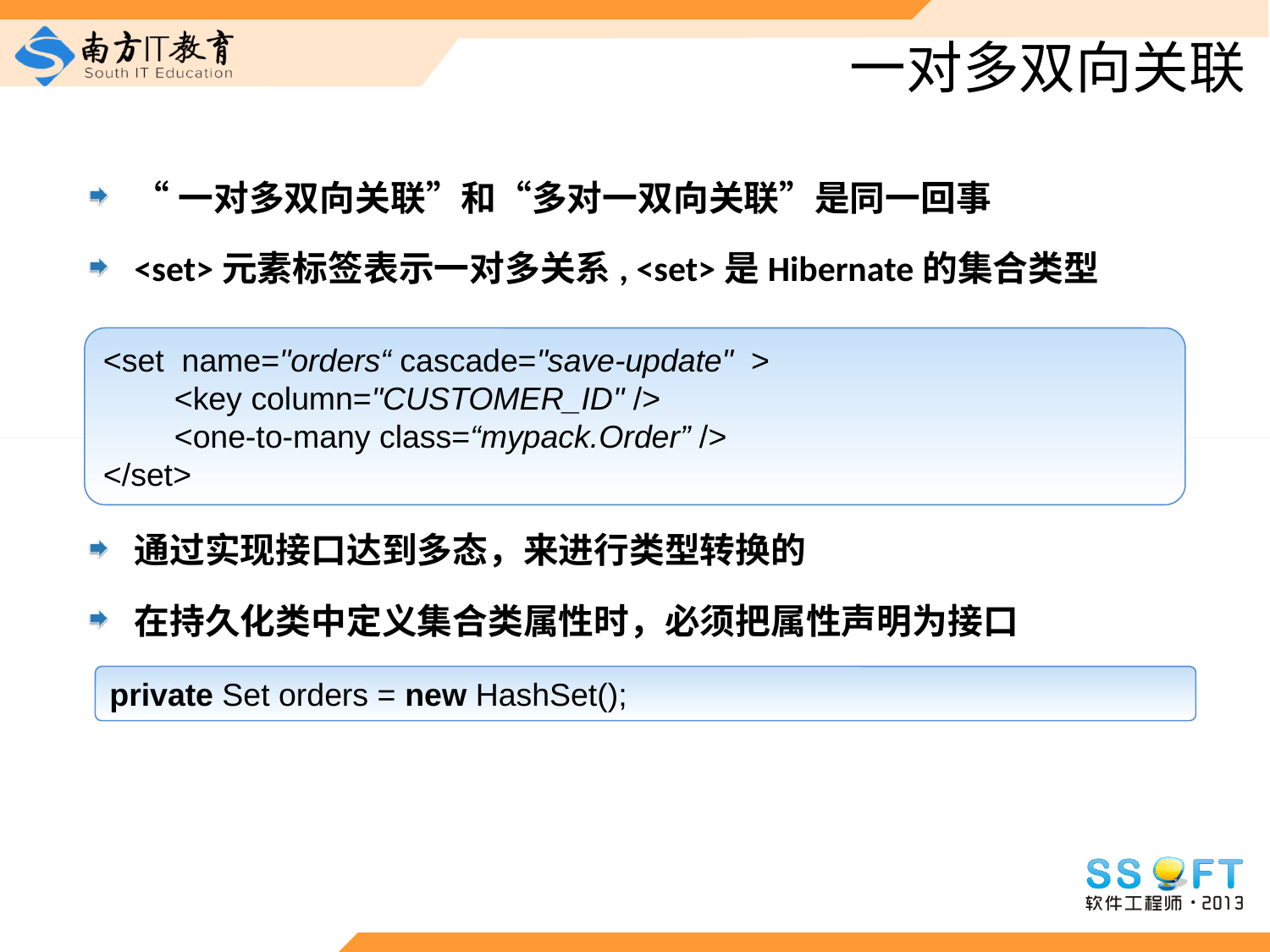

# 一对多双向关联
“一对多双向关联”和“多对一双向关联”是同一回事
<set>元素标签表示一对多关系, <set>是Hibernate的集合类型

通过实现接口达到多态，来进行类型转换的
在持久化类中定义集合类属性时，必须把属性声明为接口
<set  name="orders“ cascade="save-update"  >
        <key column="CUSTOMER_ID" />
        <one-to-many class=“mypack.Order” />
</set>

private Set orders = new HashSet();